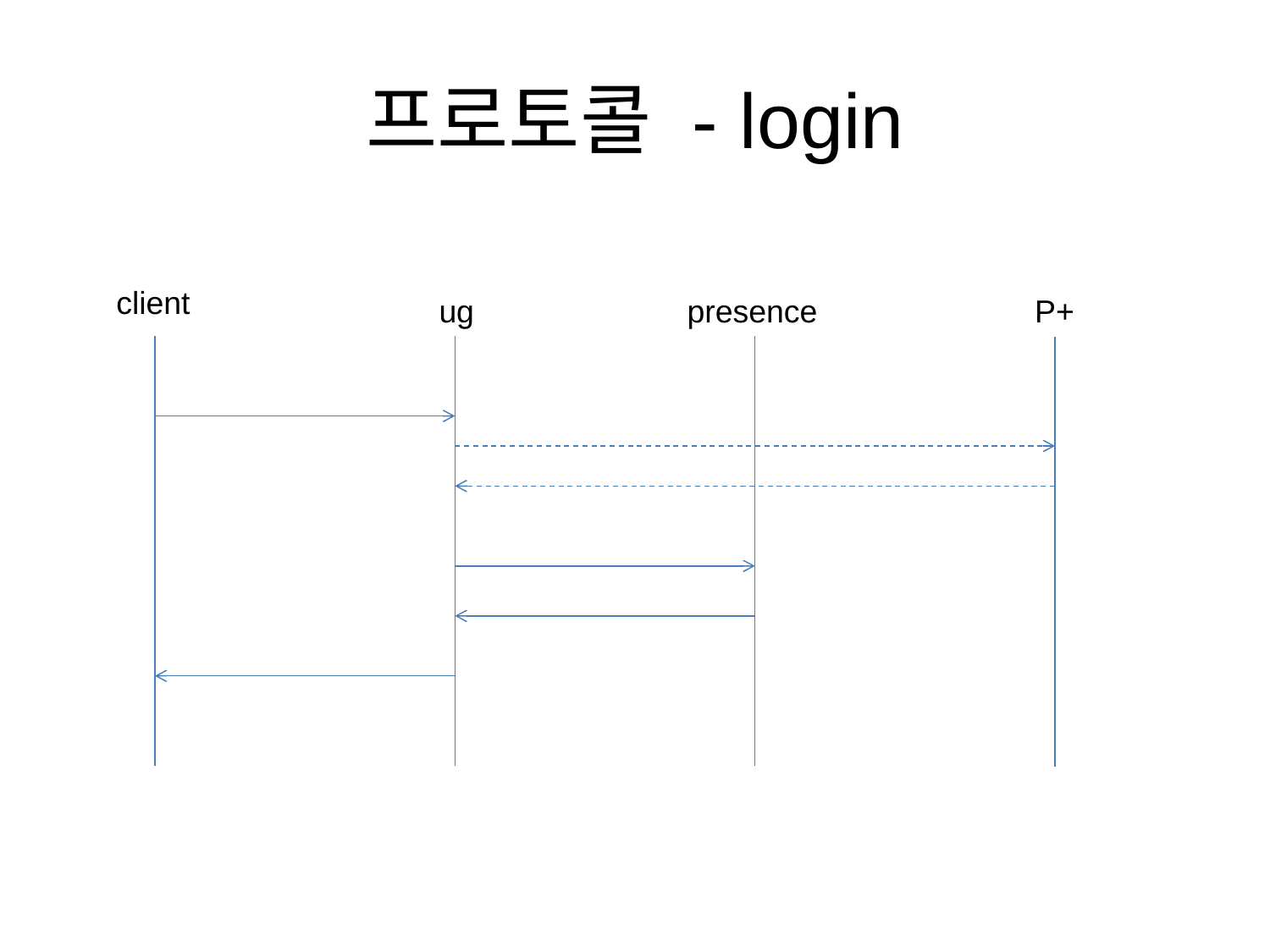

# 프로토콜 - login
client
ug
presence
P+